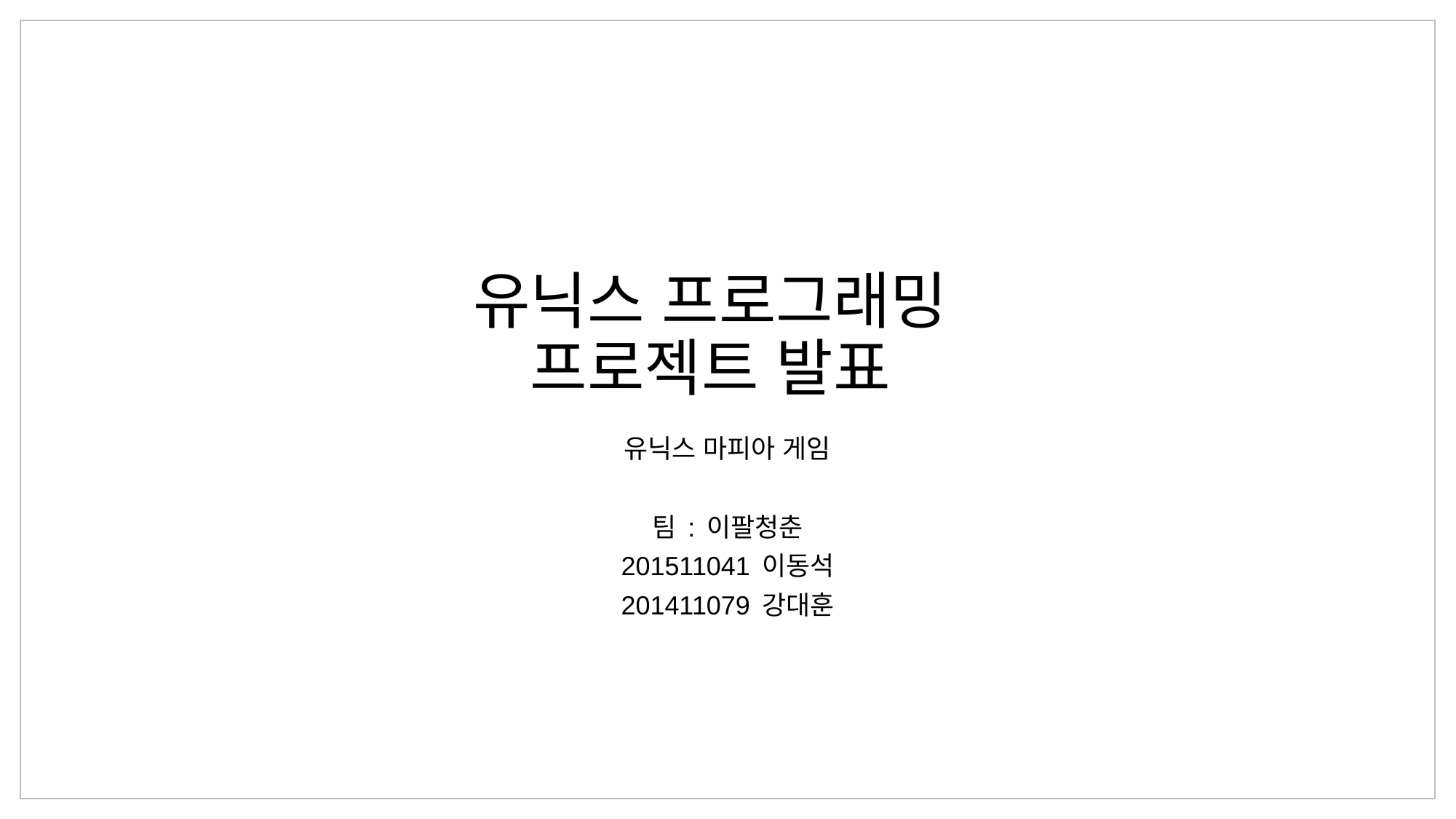

# 유닉스 프로그래밍 프로젝트 발표
유닉스 마피아 게임

팀 : 이팔청춘
201511041 이동석
201411079 강대훈